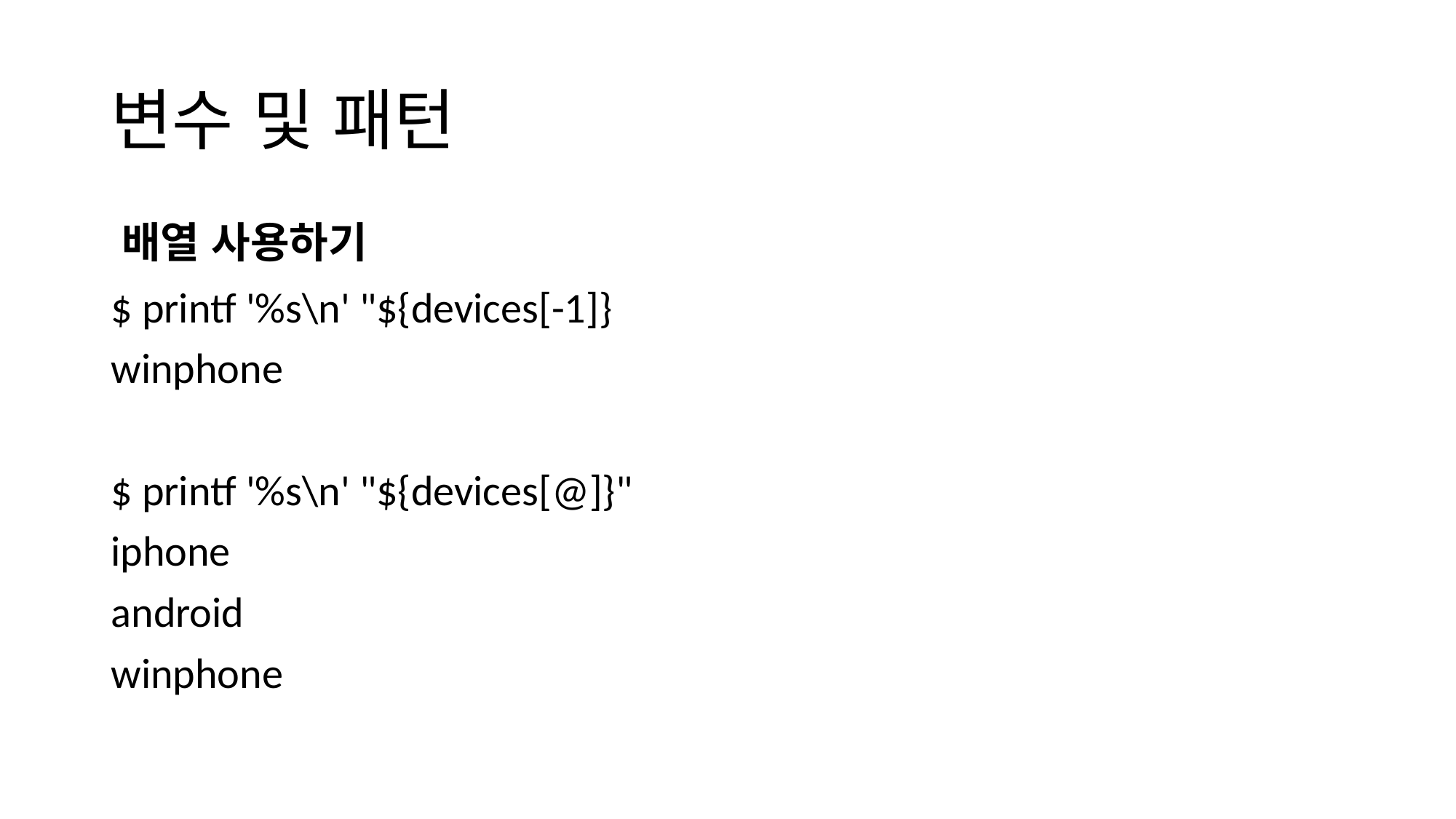

# 변수 및 패턴
배열 사용하기
$ printf '%s\n' "${devices[-1]}
winphone

$ printf '%s\n' "${devices[@]}"
iphone
android
winphone